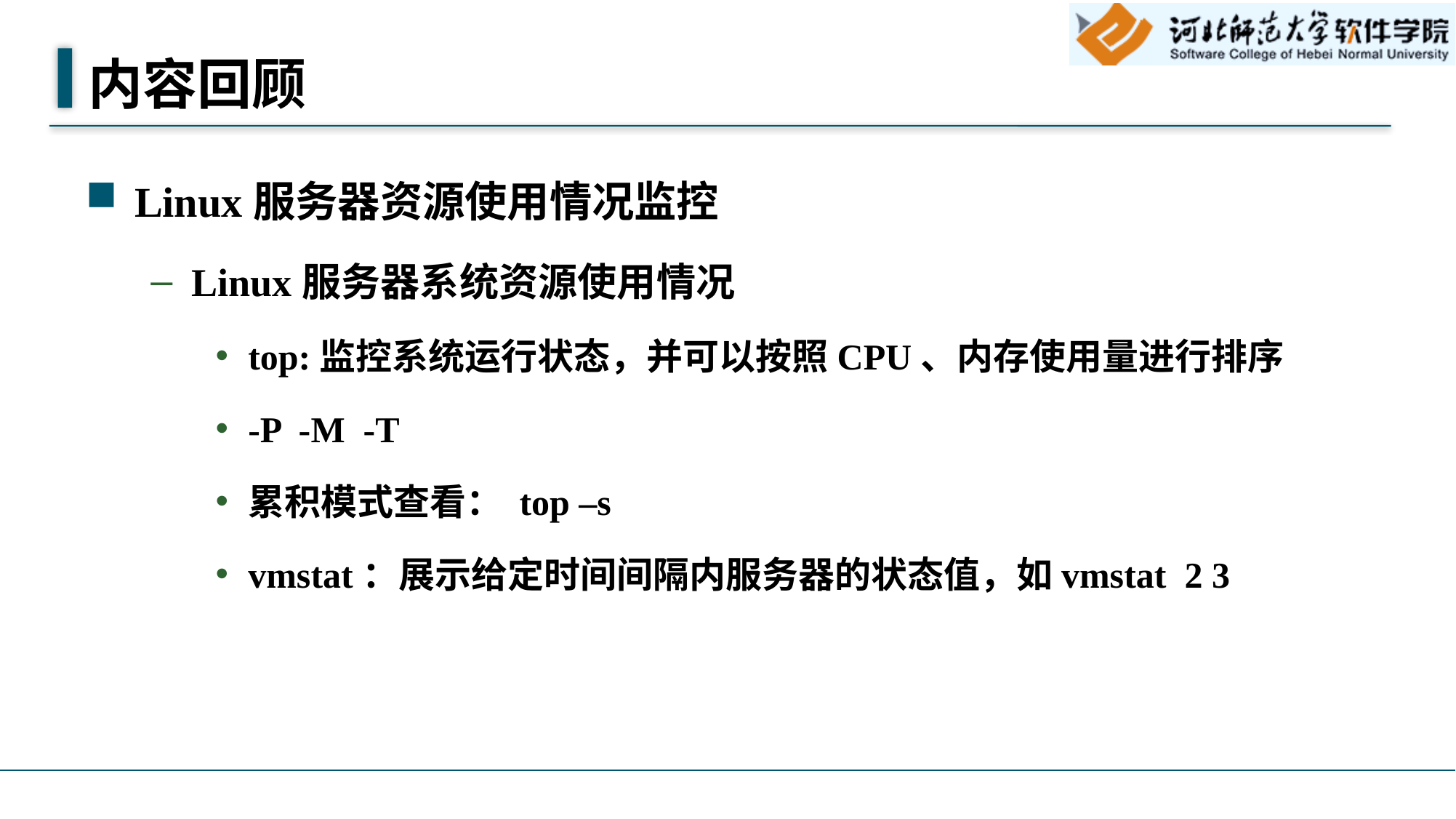

# 内容回顾
Linux服务器资源使用情况监控
Linux服务器系统资源使用情况
top:监控系统运行状态，并可以按照CPU、内存使用量进行排序
-P  -M  -T
累积模式查看： top –s
vmstat：展示给定时间间隔内服务器的状态值，如vmstat  2 3